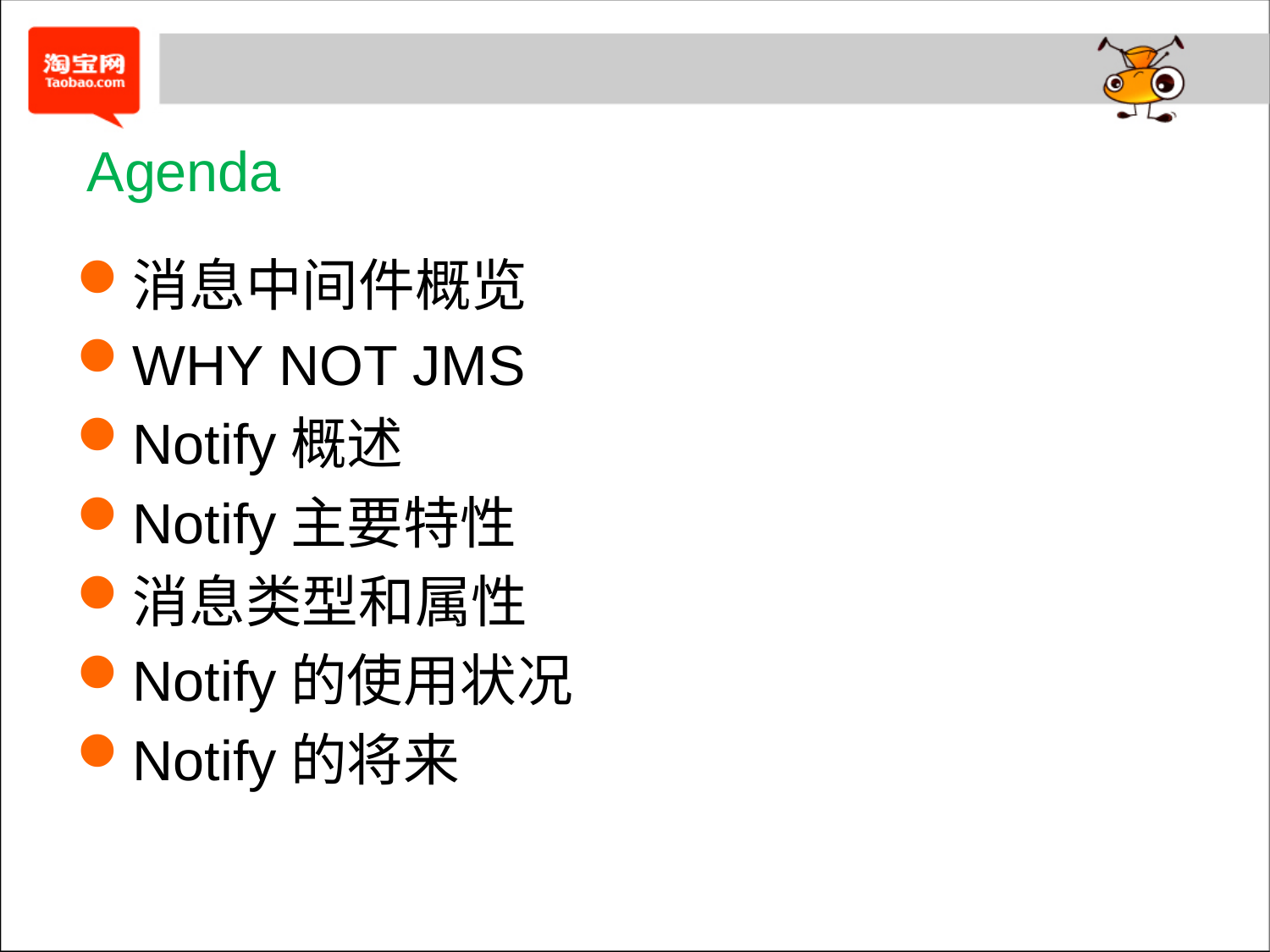

# Agenda
消息中间件概览
WHY NOT JMS
Notify概述
Notify主要特性
消息类型和属性
Notify的使用状况
Notify的将来